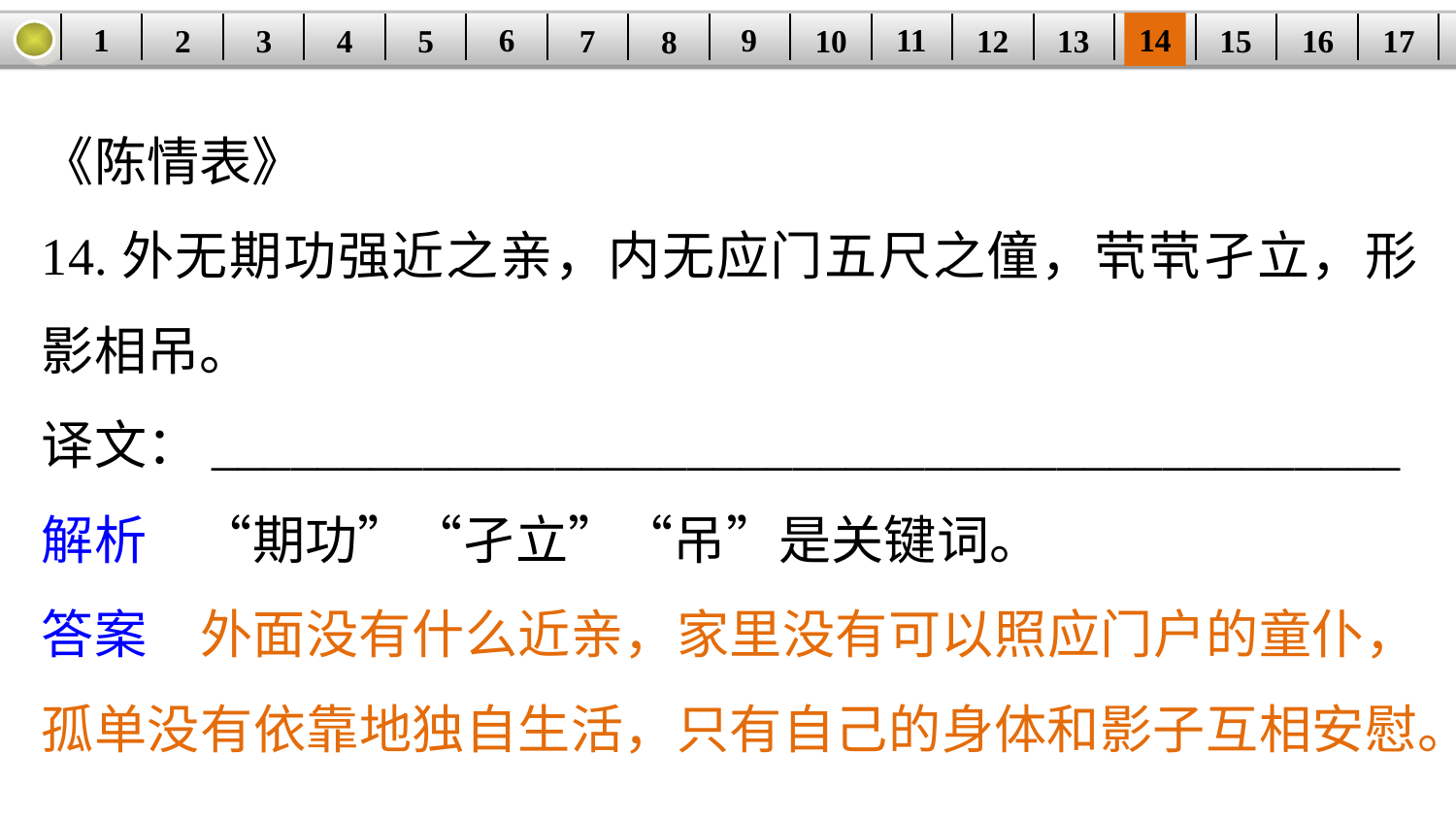

14
1
11
9
6
3
15
12
5
2
16
13
10
|  |  |  |  |  |  |  |  |  |  |  |  |  |  |  |  |  |
| --- | --- | --- | --- | --- | --- | --- | --- | --- | --- | --- | --- | --- | --- | --- | --- | --- |
7
4
17
8

《陈情表》
14.外无期功强近之亲，内无应门五尺之僮，茕茕孑立，形影相吊。
译文：_____________________________________________
解析　“期功”“孑立”“吊”是关键词。
答案　外面没有什么近亲，家里没有可以照应门户的童仆，孤单没有依靠地独自生活，只有自己的身体和影子互相安慰。